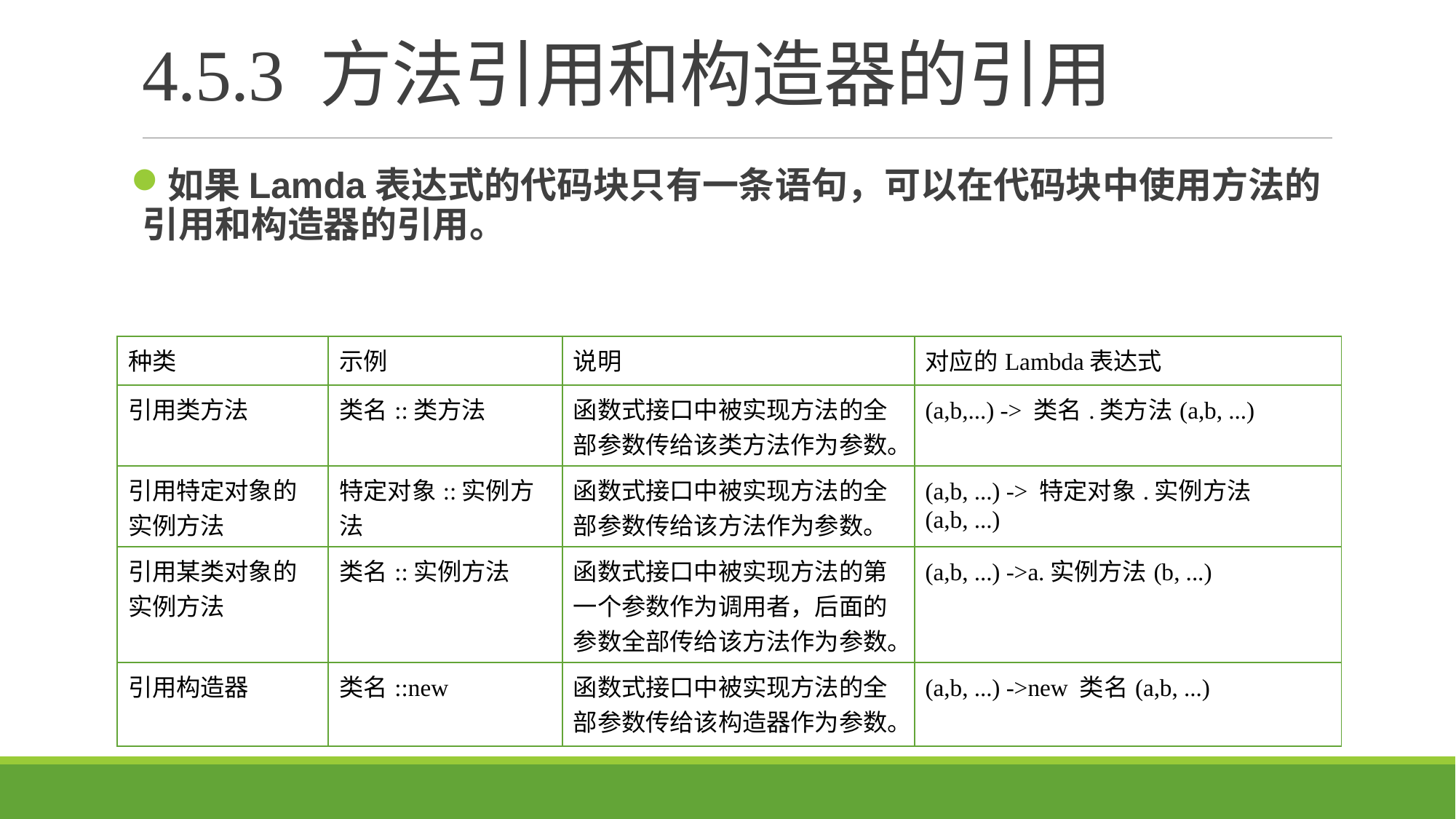

# 4.5.3 方法引用和构造器的引用
如果Lamda表达式的代码块只有一条语句，可以在代码块中使用方法的引用和构造器的引用。

| 种类 | 示例 | 说明 | 对应的Lambda表达式 |
| --- | --- | --- | --- |
| 引用类方法 | 类名::类方法 | 函数式接口中被实现方法的全部参数传给该类方法作为参数。 | (a,b,...) -> 类名.类方法(a,b, ...) |
| 引用特定对象的实例方法 | 特定对象::实例方法 | 函数式接口中被实现方法的全部参数传给该方法作为参数。 | (a,b, ...) -> 特定对象.实例方法(a,b, ...) |
| 引用某类对象的实例方法 | 类名::实例方法 | 函数式接口中被实现方法的第一个参数作为调用者，后面的参数全部传给该方法作为参数。 | (a,b, ...) ->a.实例方法(b, ...) |
| 引用构造器 | 类名::new | 函数式接口中被实现方法的全部参数传给该构造器作为参数。 | (a,b, ...) ->new 类名(a,b, ...) |